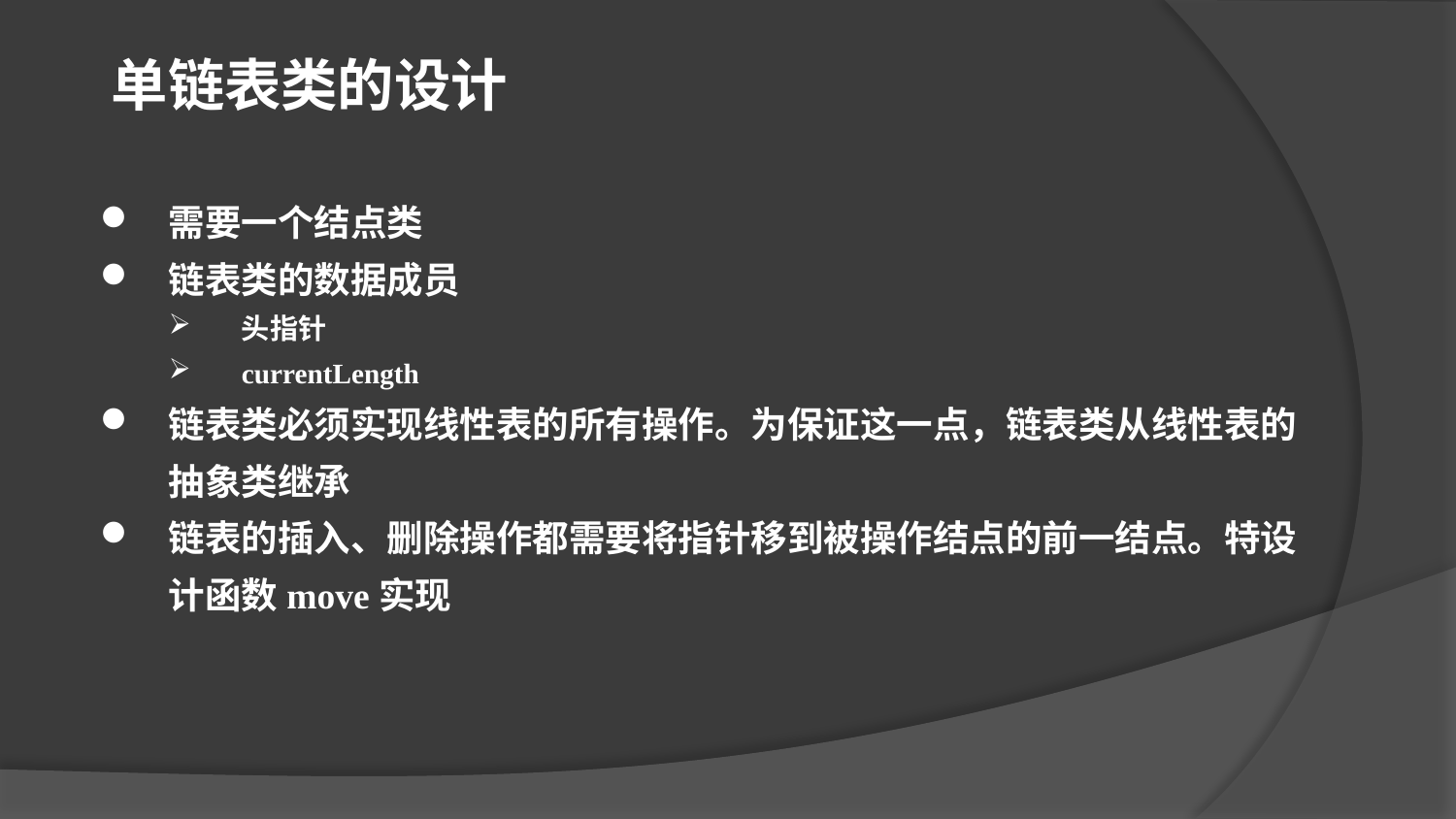

单链表类的设计
需要一个结点类
链表类的数据成员
头指针
currentLength
链表类必须实现线性表的所有操作。为保证这一点，链表类从线性表的抽象类继承
链表的插入、删除操作都需要将指针移到被操作结点的前一结点。特设计函数move实现